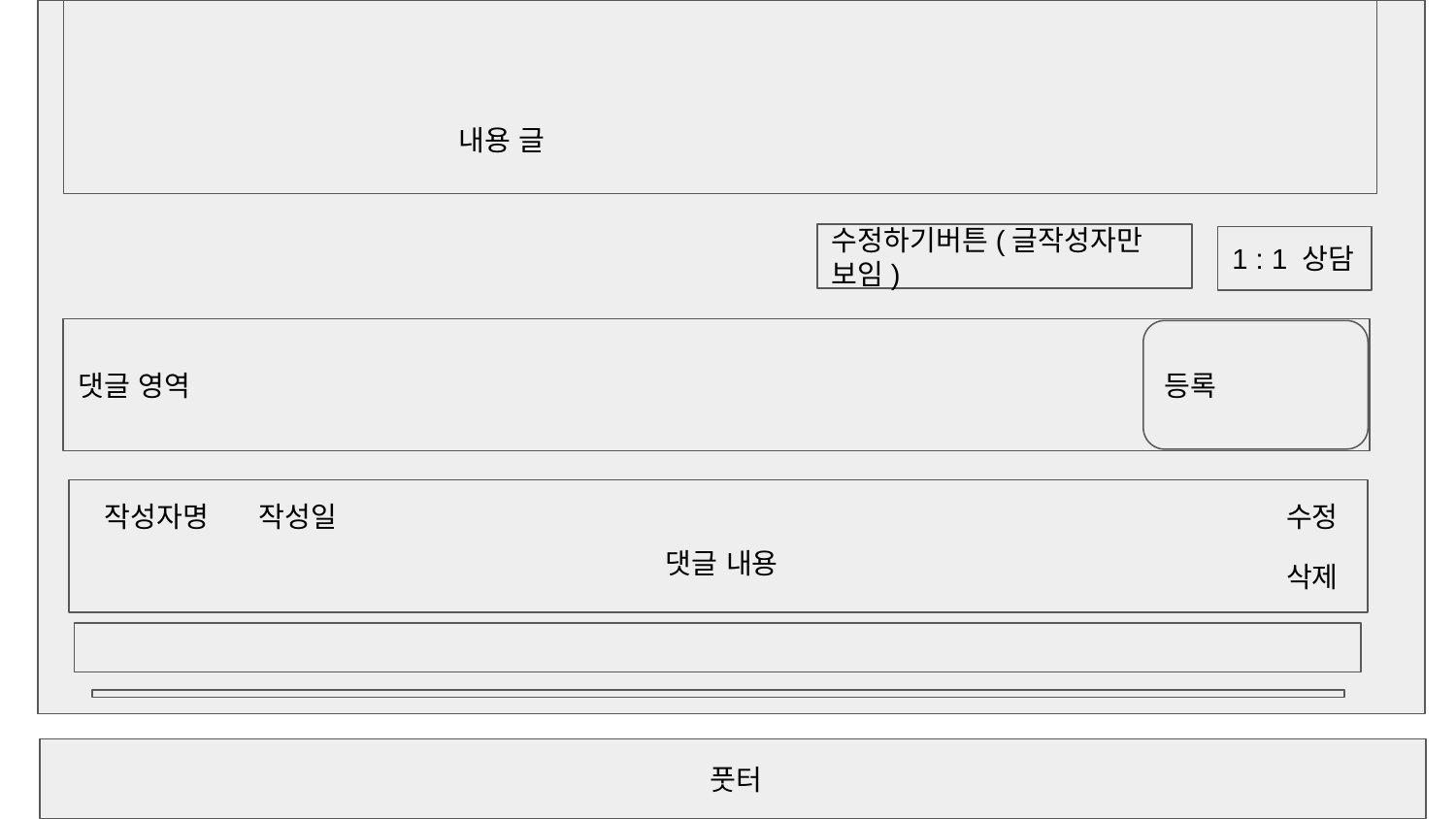

내용 글
내용 글
수정하기버튼(글작성자만 보임)
1 : 1 상담
댓글 영역
등록

댓글 내용
작성자명
작성일
수정
삭제

풋터